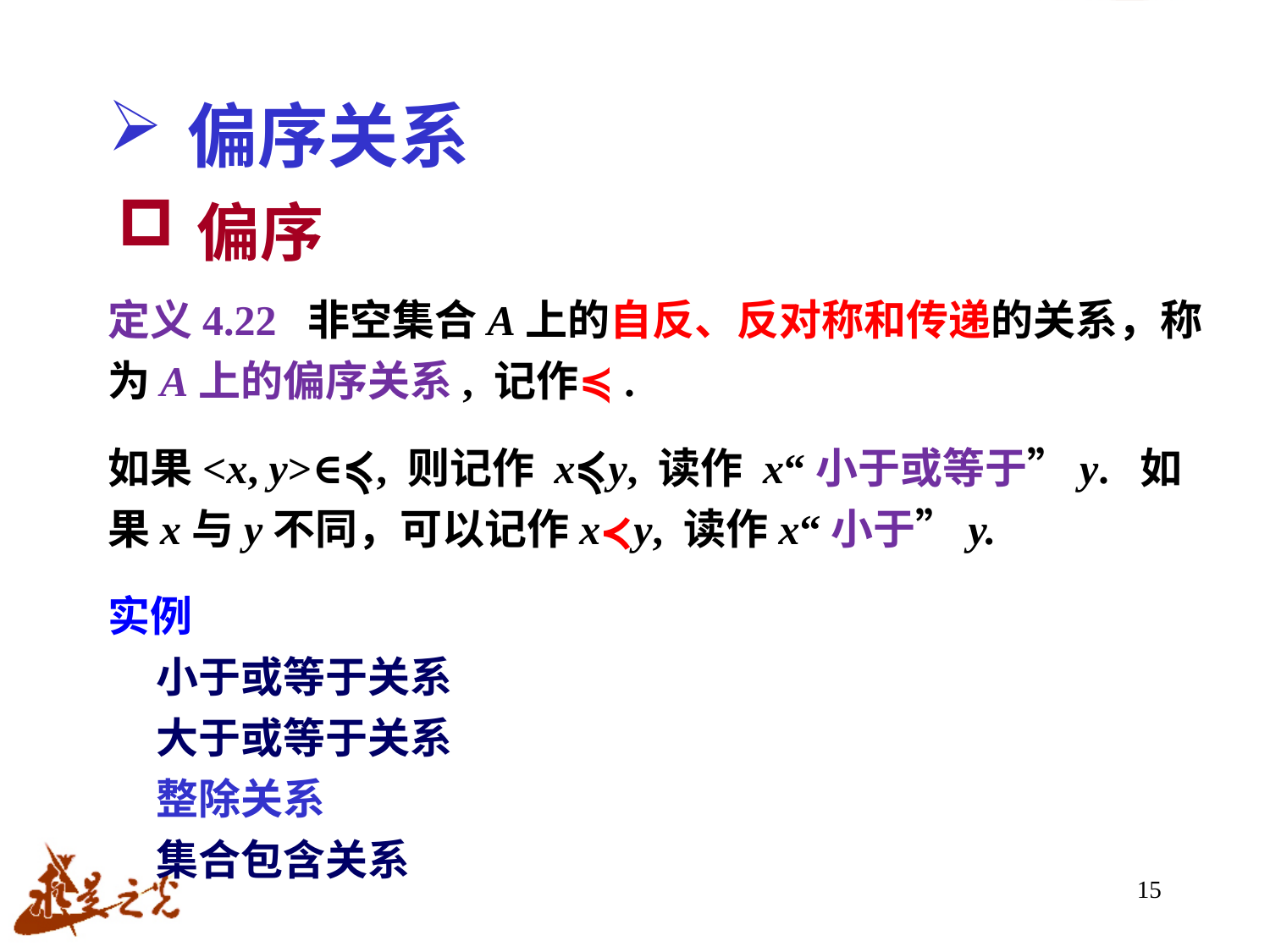

# 偏序关系
偏序
定义4.22  非空集合A上的自反、反对称和传递的关系，称为A上的偏序关系, 记作≼.
如果<x, y>∈≼, 则记作 x≼y, 读作 x“小于或等于”y.  如果x与y不同，可以记作x≺y, 读作x“小于”y.
实例
    小于或等于关系
    大于或等于关系
    整除关系
    集合包含关系
15